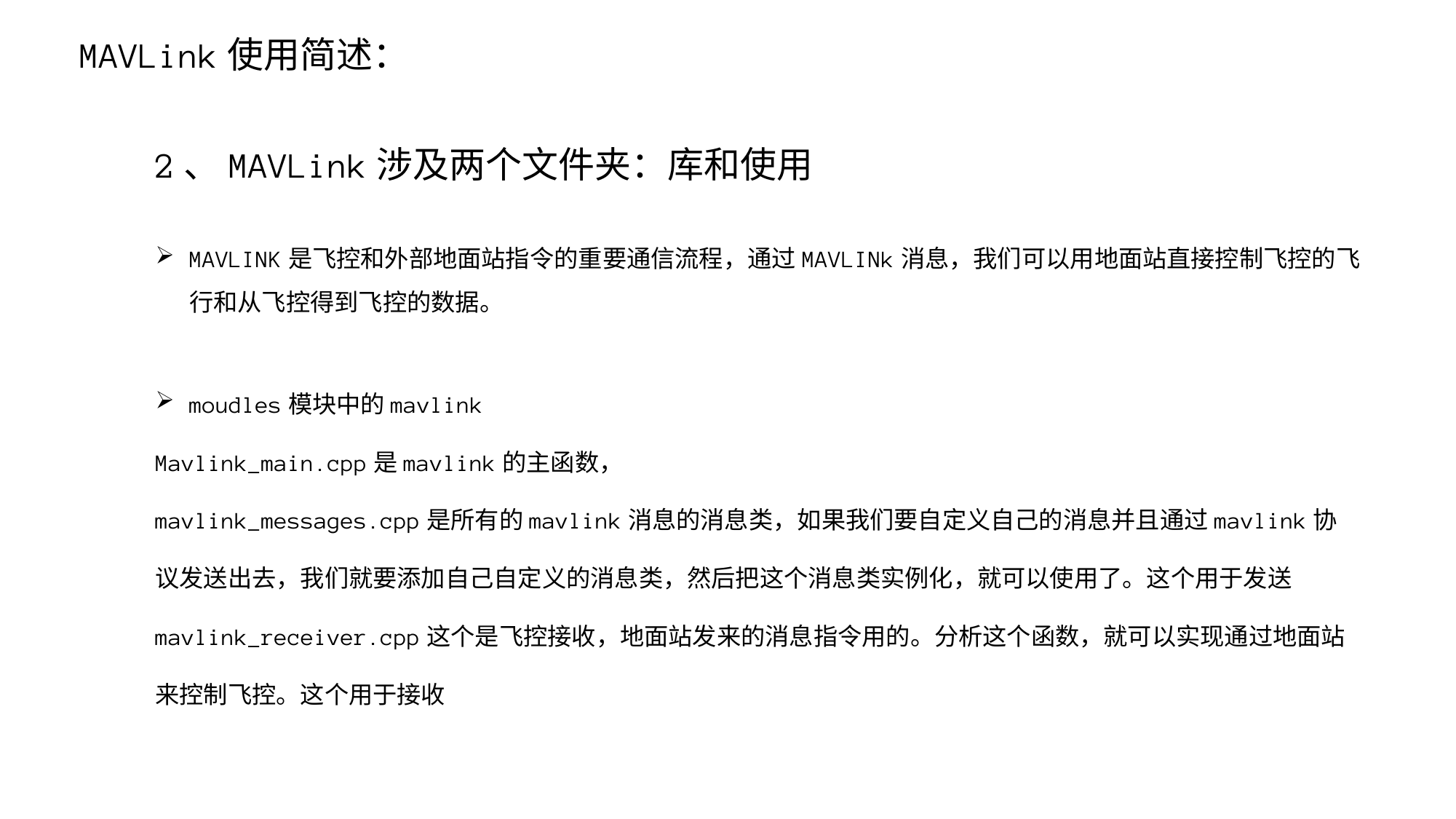

MAVLink使用简述：

2、MAVLink涉及两个文件夹：库和使用

MAVLINK是飞控和外部地面站指令的重要通信流程，通过MAVLINk消息，我们可以用地面站直接控制飞控的飞行和从飞控得到飞控的数据。

moudles模块中的mavlink
Mavlink_main.cpp是mavlink的主函数，
mavlink_messages.cpp是所有的mavlink消息的消息类，如果我们要自定义自己的消息并且通过mavlink协议发送出去，我们就要添加自己自定义的消息类，然后把这个消息类实例化，就可以使用了。这个用于发送
mavlink_receiver.cpp这个是飞控接收，地面站发来的消息指令用的。分析这个函数，就可以实现通过地面站来控制飞控。这个用于接收